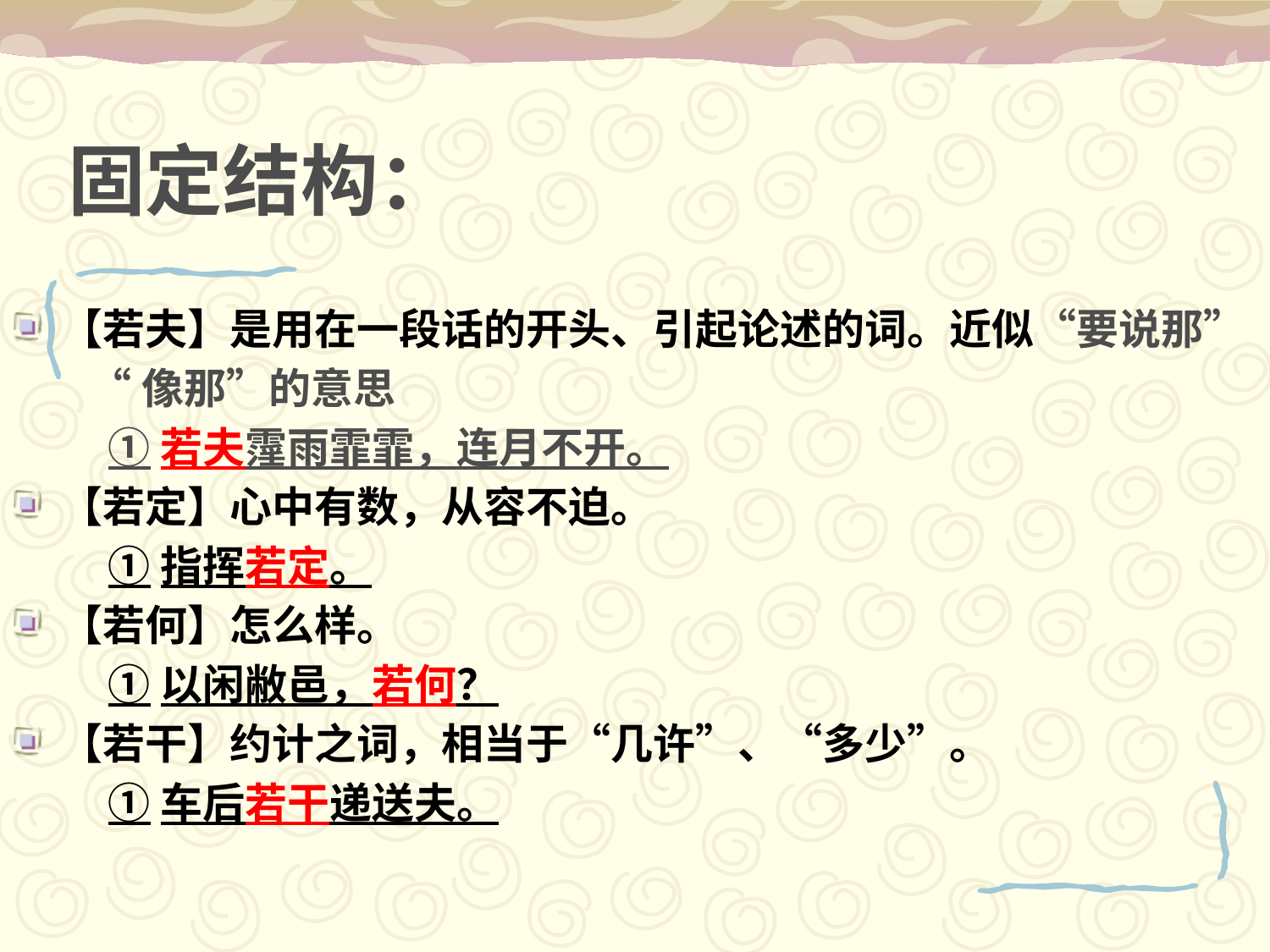

固定结构：
【若夫】是用在一段话的开头、引起论述的词。近似“要说那”
        “像那”的意思
          ①若夫霪雨霏霏，连月不开。
【若定】心中有数，从容不迫。
          ①指挥若定。
【若何】怎么样。
          ①以闲敝邑，若何？
【若干】约计之词，相当于“几许”、“多少”。
          ①车后若干递送夫。